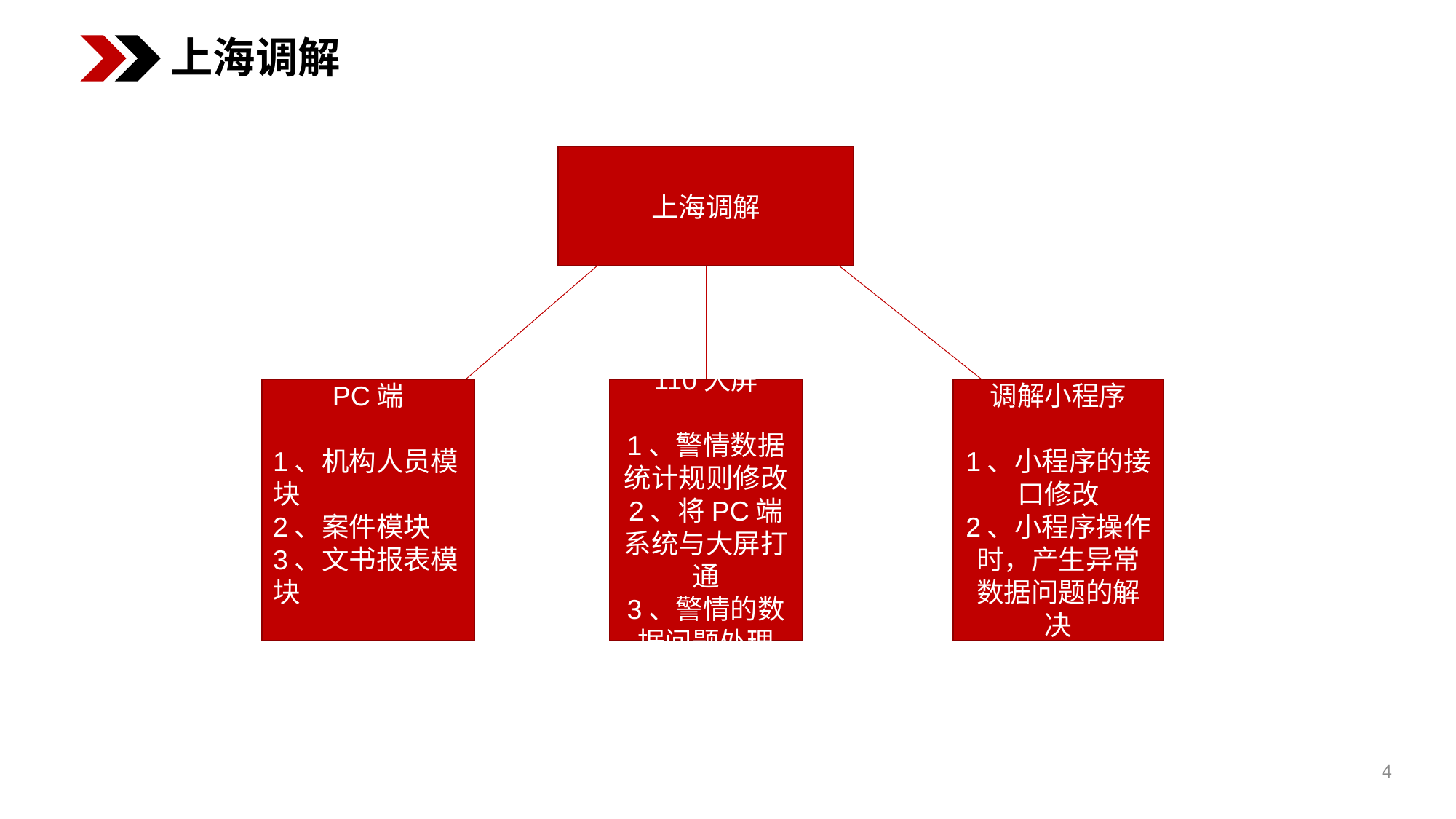

上海调解

上海调解
调解小程序

1、小程序的接口修改
2、小程序操作时，产生异常数据问题的解决
PC端
1、机构人员模块
2、案件模块
3、文书报表模块

110大屏
1、警情数据统计规则修改
2、将PC端系统与大屏打通
3、警情的数据问题处理
续约率

4